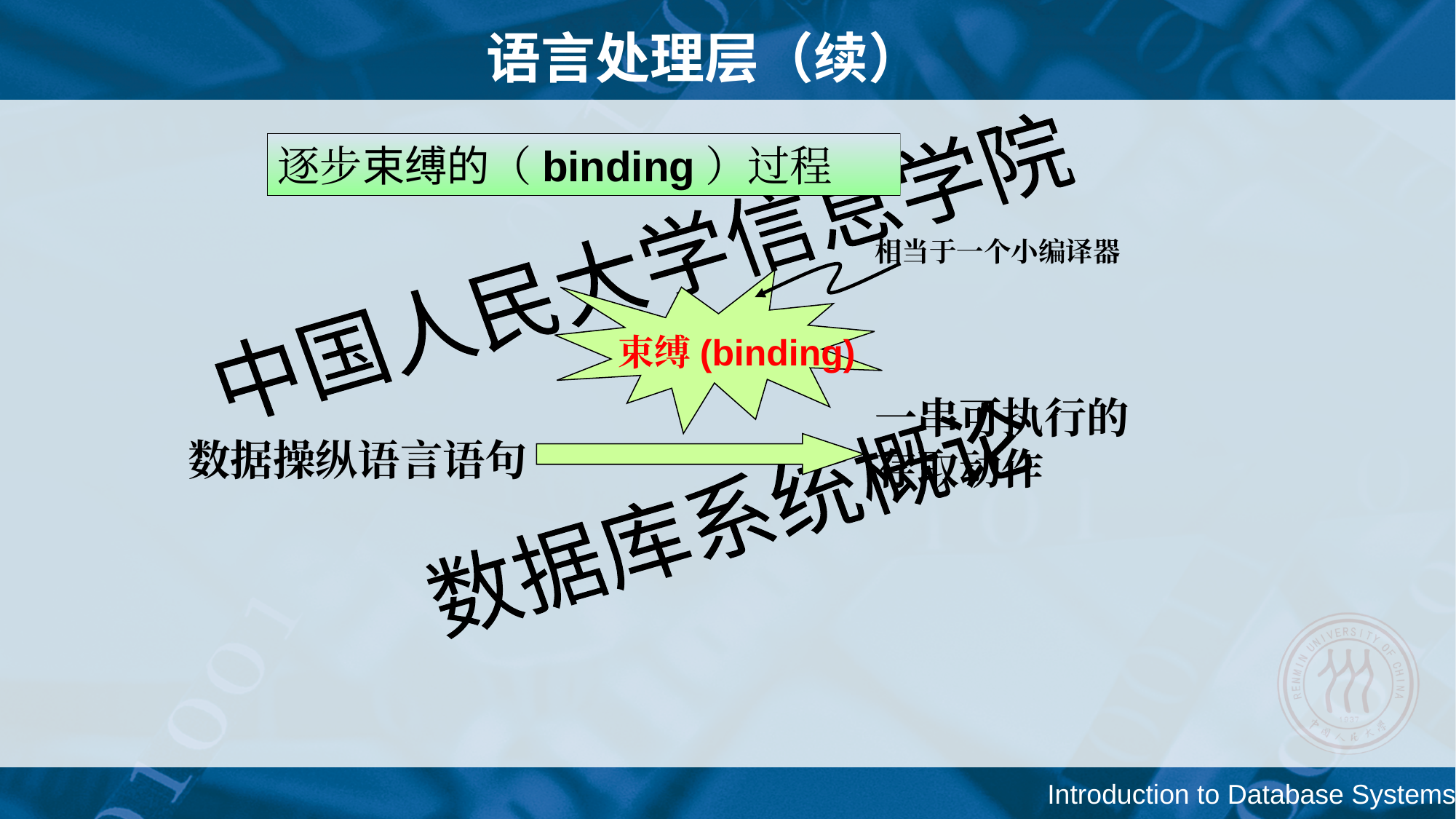

语言处理层（续）
逐步束缚的（binding）过程
相当于一个小编译器

束缚(binding)
一串可执行的存取动作
数据操纵语言语句